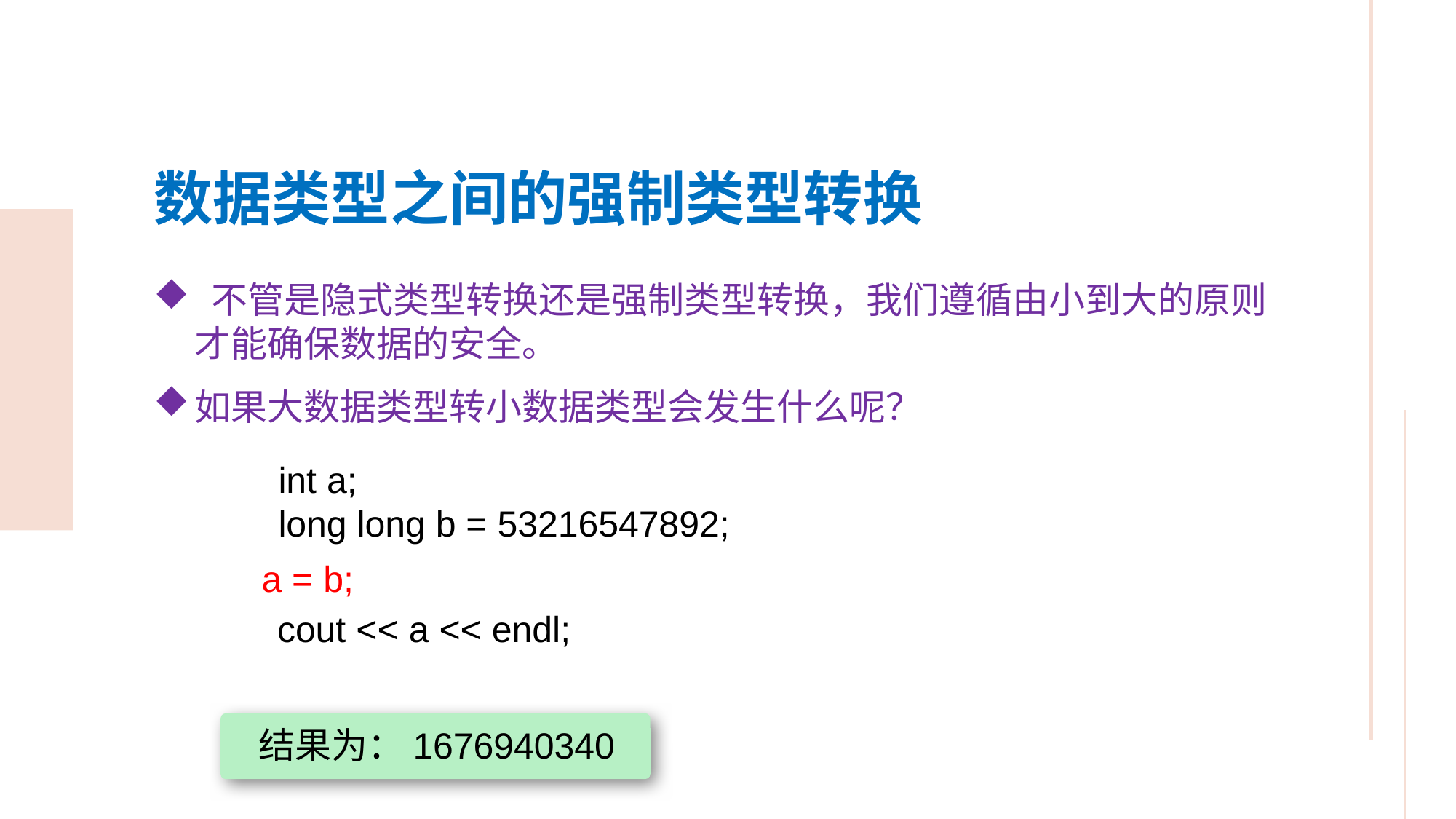

数据类型之间的强制类型转换
 不管是隐式类型转换还是强制类型转换，我们遵循由小到大的原则才能确保数据的安全。
如果大数据类型转小数据类型会发生什么呢？
int a;
long long b = 53216547892;
a = b;
cout << a << endl;

结果为：1676940340